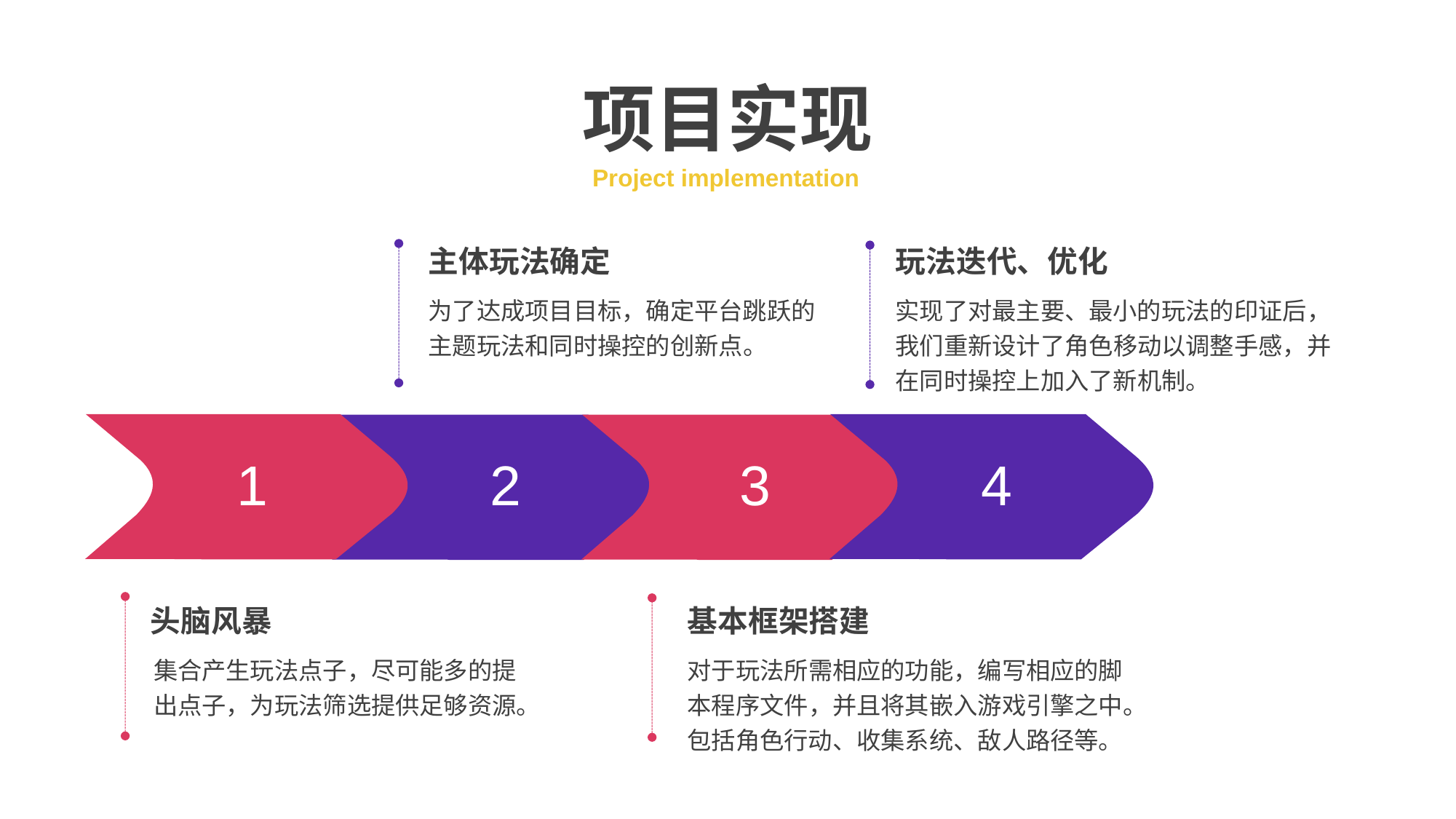

项目实现
Project implementation
主体玩法确定
玩法迭代、优化
实现了对最主要、最小的玩法的印证后，我们重新设计了角色移动以调整手感，并在同时操控上加入了新机制。
为了达成项目目标，确定平台跳跃的主题玩法和同时操控的创新点。

1
2
头脑风暴
基本框架搭建
集合产生玩法点子，尽可能多的提出点子，为玩法筛选提供足够资源。
对于玩法所需相应的功能，编写相应的脚本程序文件，并且将其嵌入游戏引擎之中。包括角色行动、收集系统、敌人路径等。

3
4